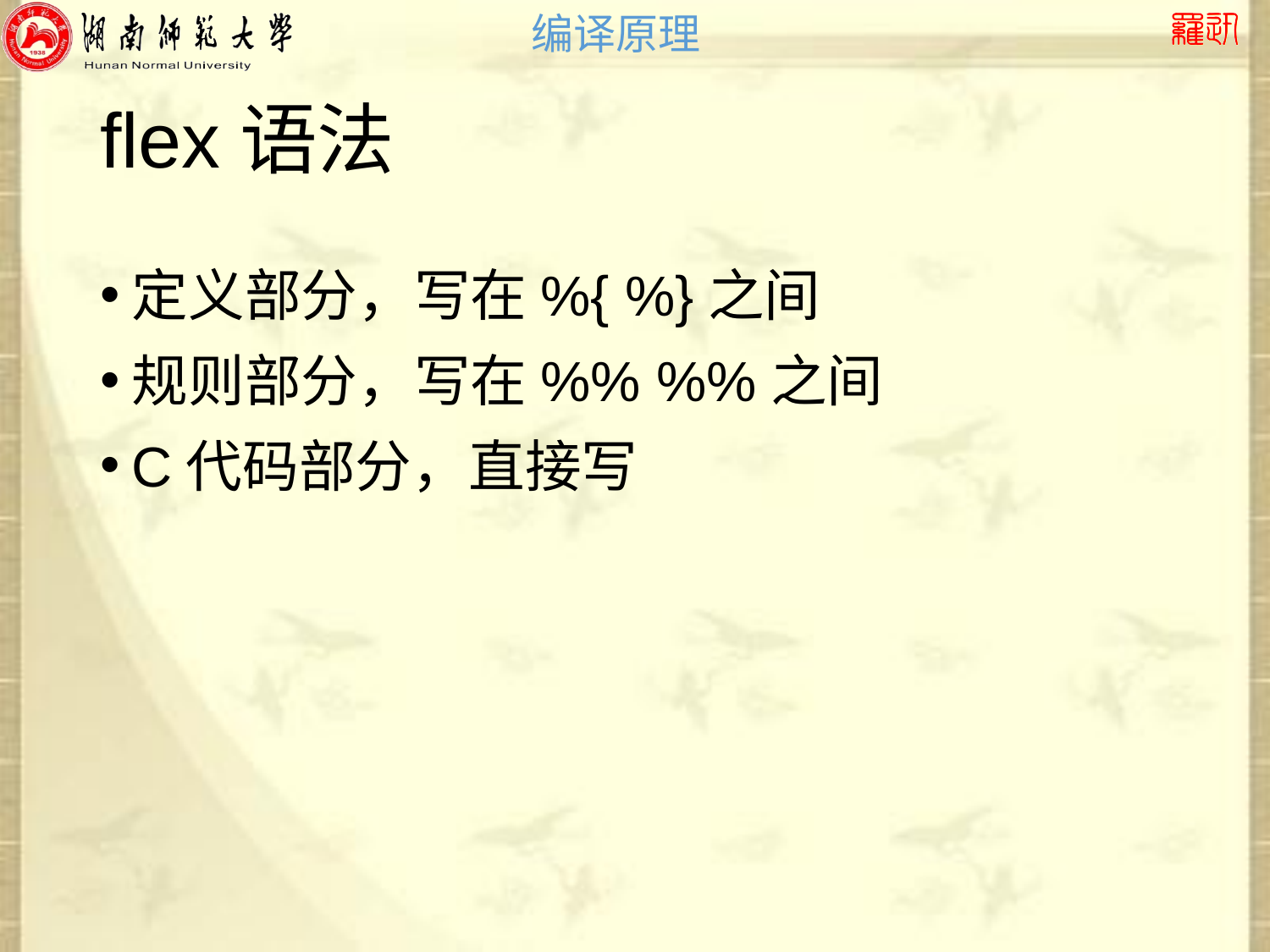

# flex语法
定义部分，写在%{ %}之间
规则部分，写在%% %%之间
C代码部分，直接写